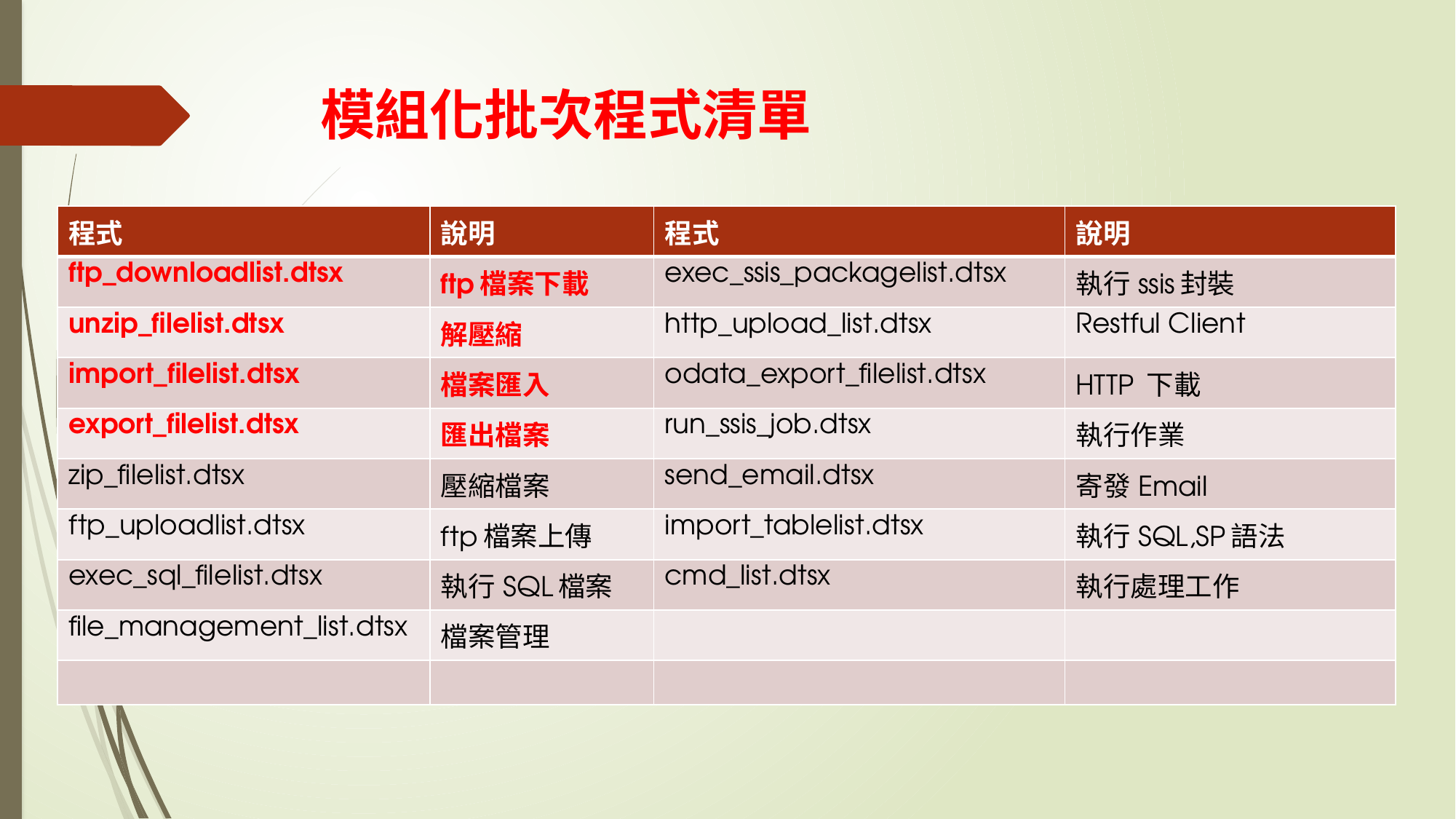

# 模組化批次程式清單
| 程式 | 說明 | 程式 | 說明 |
| --- | --- | --- | --- |
| ftp\_downloadlist.dtsx | ftp檔案下載 | exec\_ssis\_packagelist.dtsx | 執行ssis封裝 |
| unzip\_filelist.dtsx | 解壓縮 | http\_upload\_list.dtsx | Restful Client |
| import\_filelist.dtsx | 檔案匯入 | odata\_export\_filelist.dtsx | HTTP 下載 |
| export\_filelist.dtsx | 匯出檔案 | run\_ssis\_job.dtsx | 執行作業 |
| zip\_filelist.dtsx | 壓縮檔案 | send\_email.dtsx | 寄發Email |
| ftp\_uploadlist.dtsx | ftp檔案上傳 | import\_tablelist.dtsx | 執行SQL,SP語法 |
| exec\_sql\_filelist.dtsx | 執行SQL檔案 | cmd\_list.dtsx | 執行處理工作 |
| file\_management\_list.dtsx | 檔案管理 |  |  |
|  |  |  |  |